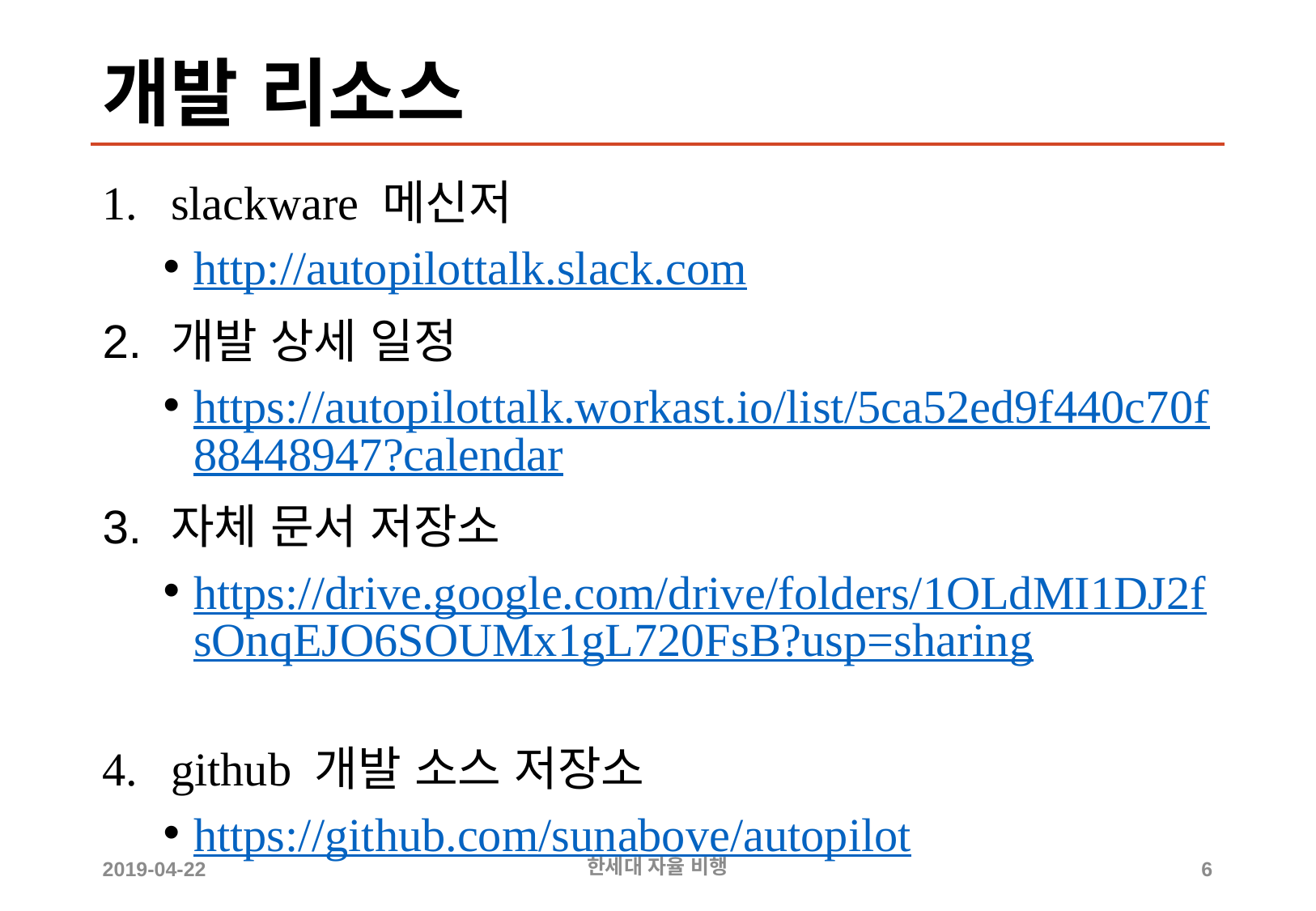

# 개발 리소스
slackware 메신저
http://autopilottalk.slack.com
개발 상세 일정
https://autopilottalk.workast.io/list/5ca52ed9f440c70f88448947?calendar
자체 문서 저장소
https://drive.google.com/drive/folders/1OLdMI1DJ2fsOnqEJO6SOUMx1gL720FsB?usp=sharing
github 개발 소스 저장소
https://github.com/sunabove/autopilot

2019-04-22
한세대 자율 비행
6